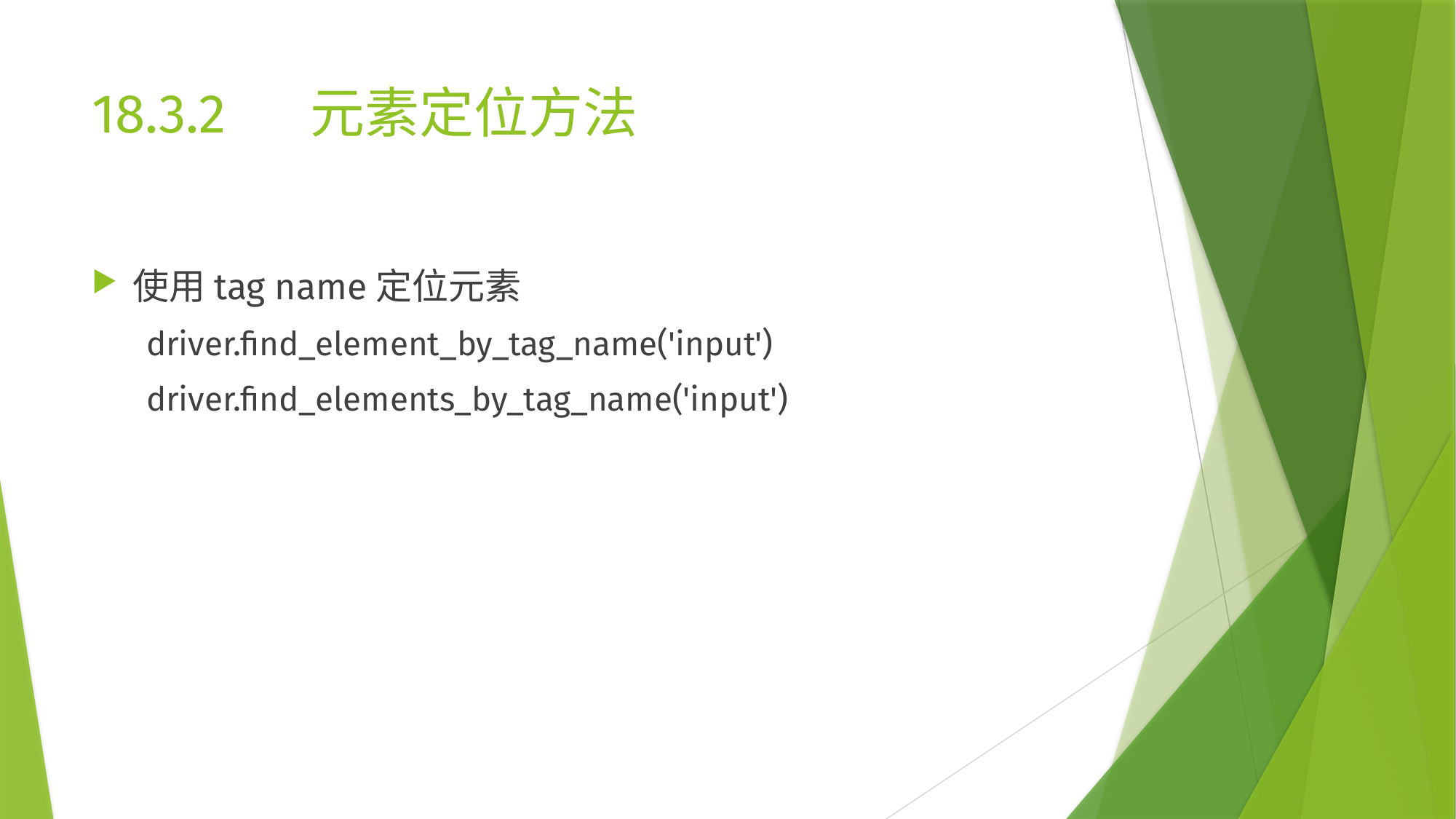

# 18.3.2	元素定位方法
使用tag name定位元素
driver.find_element_by_tag_name('input')
driver.find_elements_by_tag_name('input')